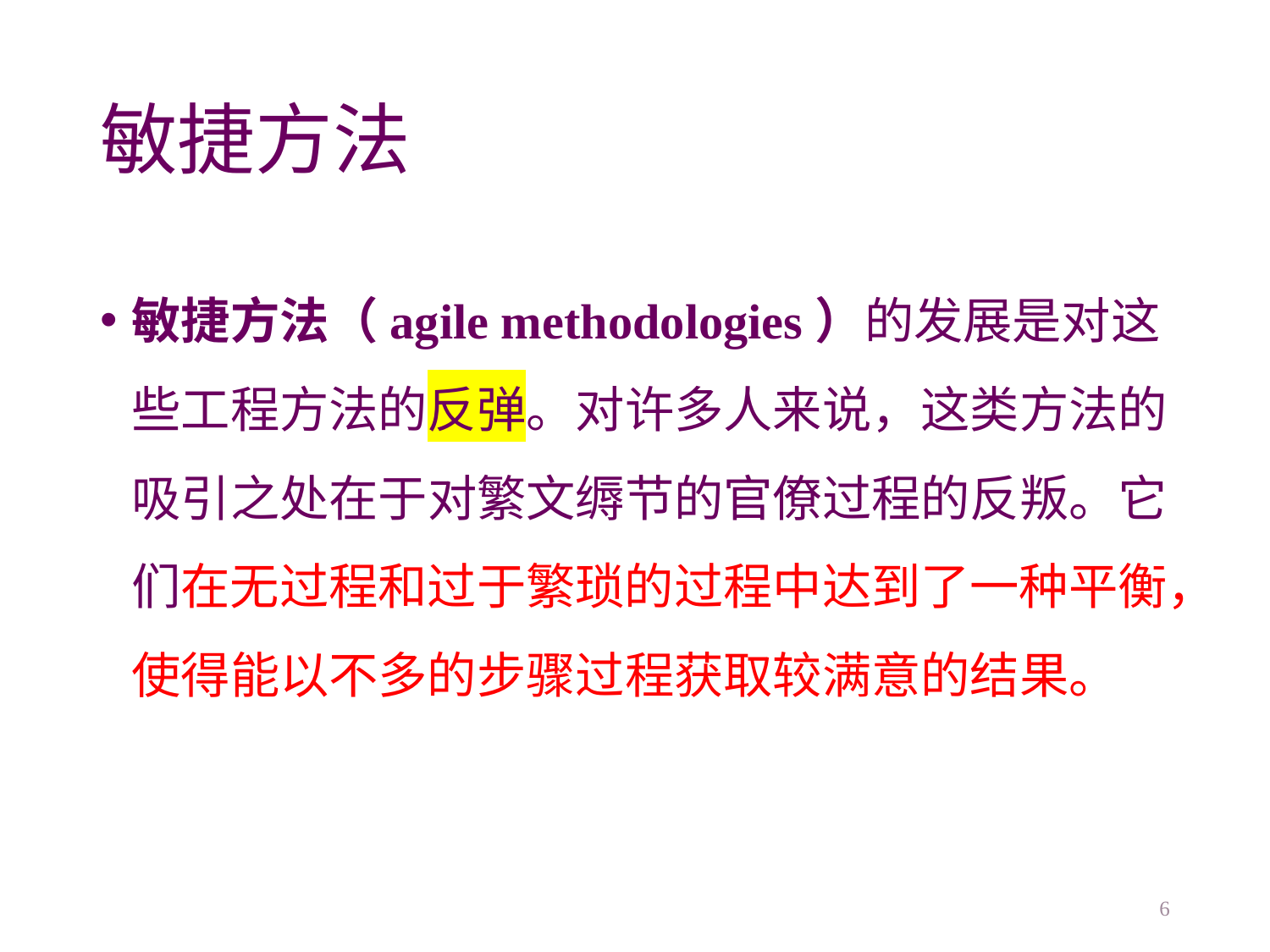

# 敏捷方法
敏捷方法（agile methodologies）的发展是对这些工程方法的反弹。对许多人来说，这类方法的吸引之处在于对繁文缛节的官僚过程的反叛。它们在无过程和过于繁琐的过程中达到了一种平衡，使得能以不多的步骤过程获取较满意的结果。

6